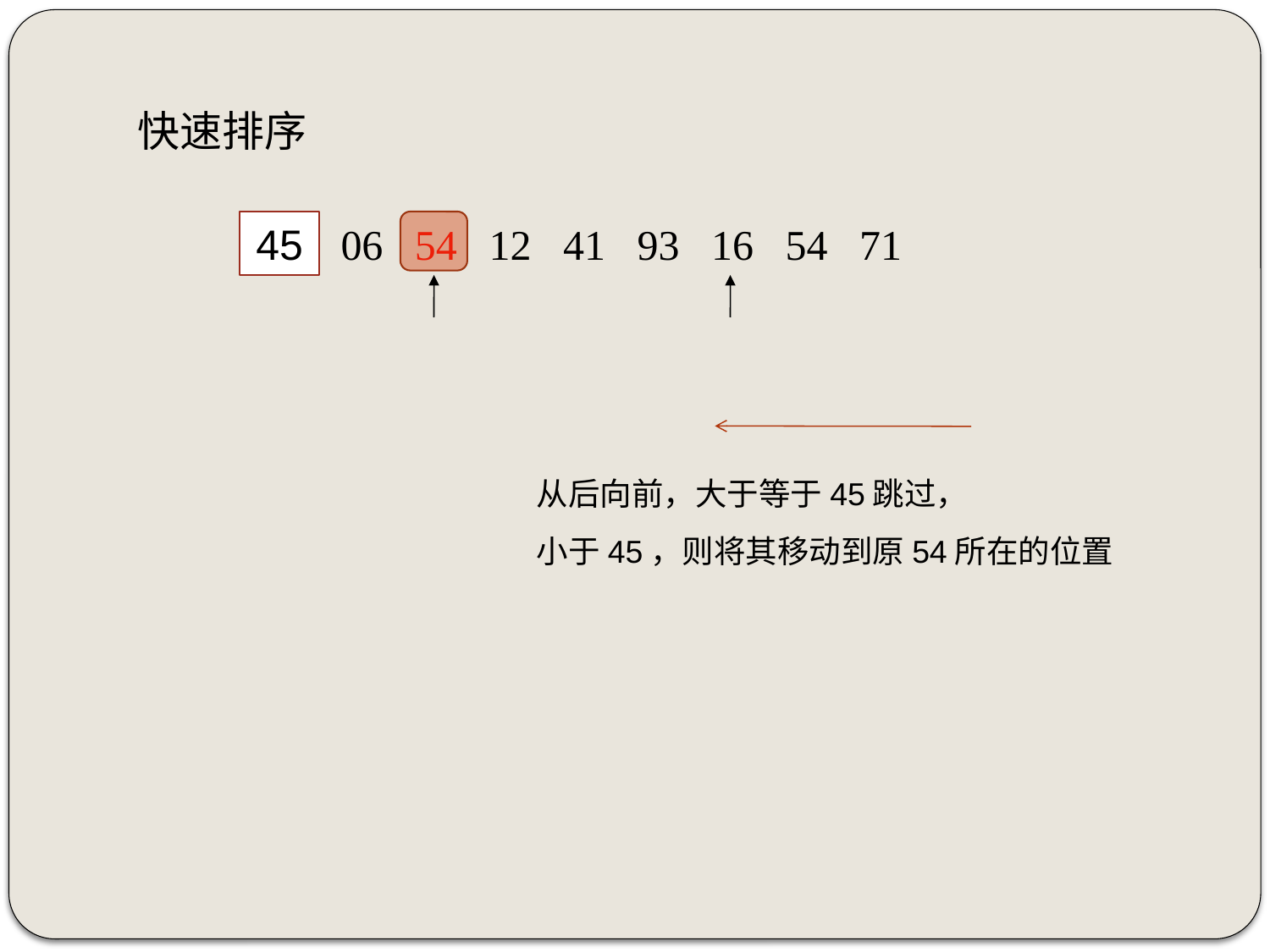

快速排序
45
06   54   12   41   93   16   54   71

从后向前，大于等于45跳过，
小于45，则将其移动到原54所在的位置